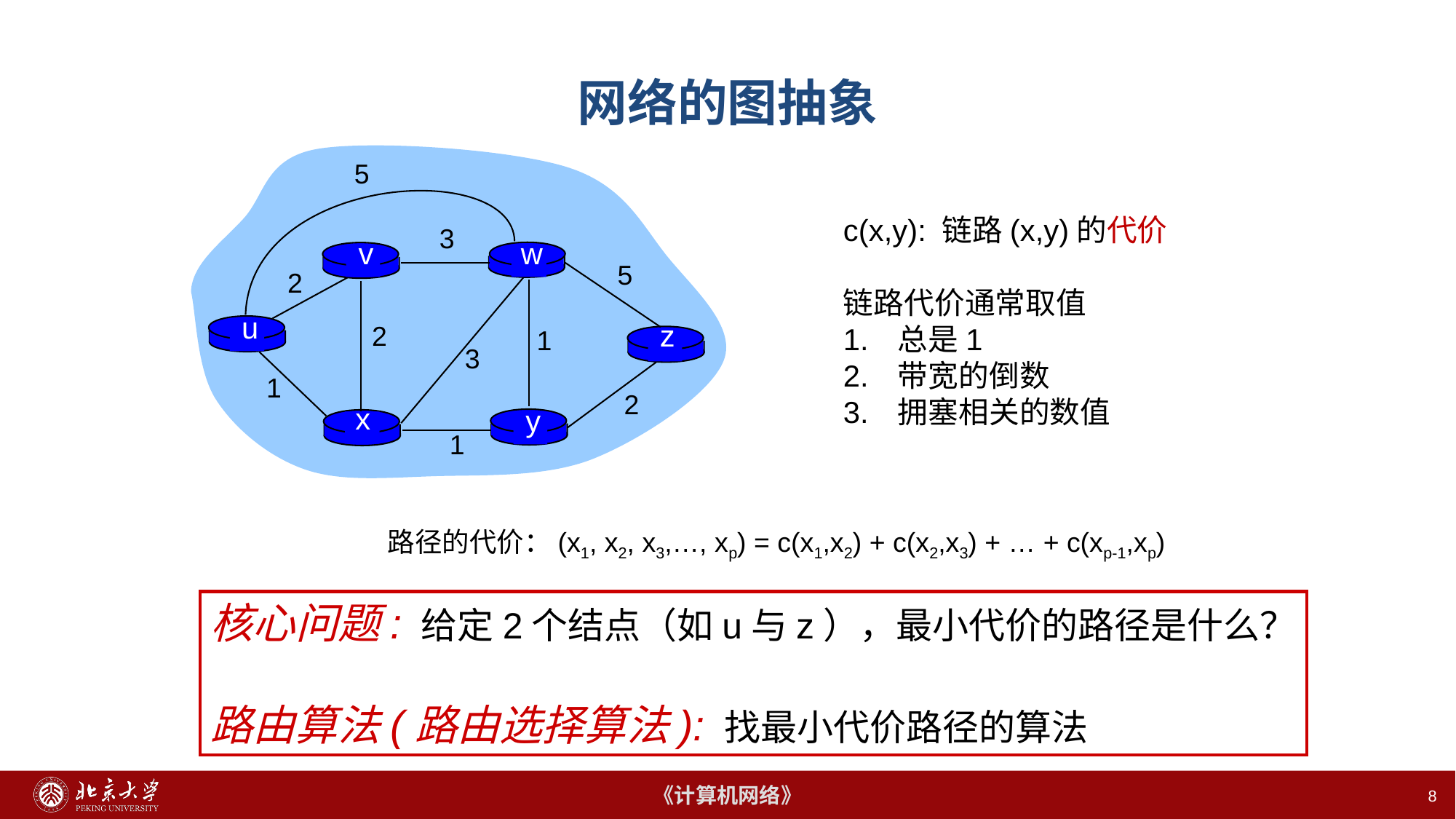

# 网络的图抽象

5

3
v

w

5

2

u

z

2

1

3

1
2
x

y

1

c(x,y): 链路(x,y)的代价

链路代价通常取值
总是1
带宽的倒数
拥塞相关的数值
路径的代价：(x1, x2, x3,…, xp) = c(x1,x2) + c(x2,x3) + … + c(xp-1,xp)
核心问题: 给定2个结点（如u与z），最小代价的路径是什么？

路由算法(路由选择算法): 找最小代价路径的算法
8